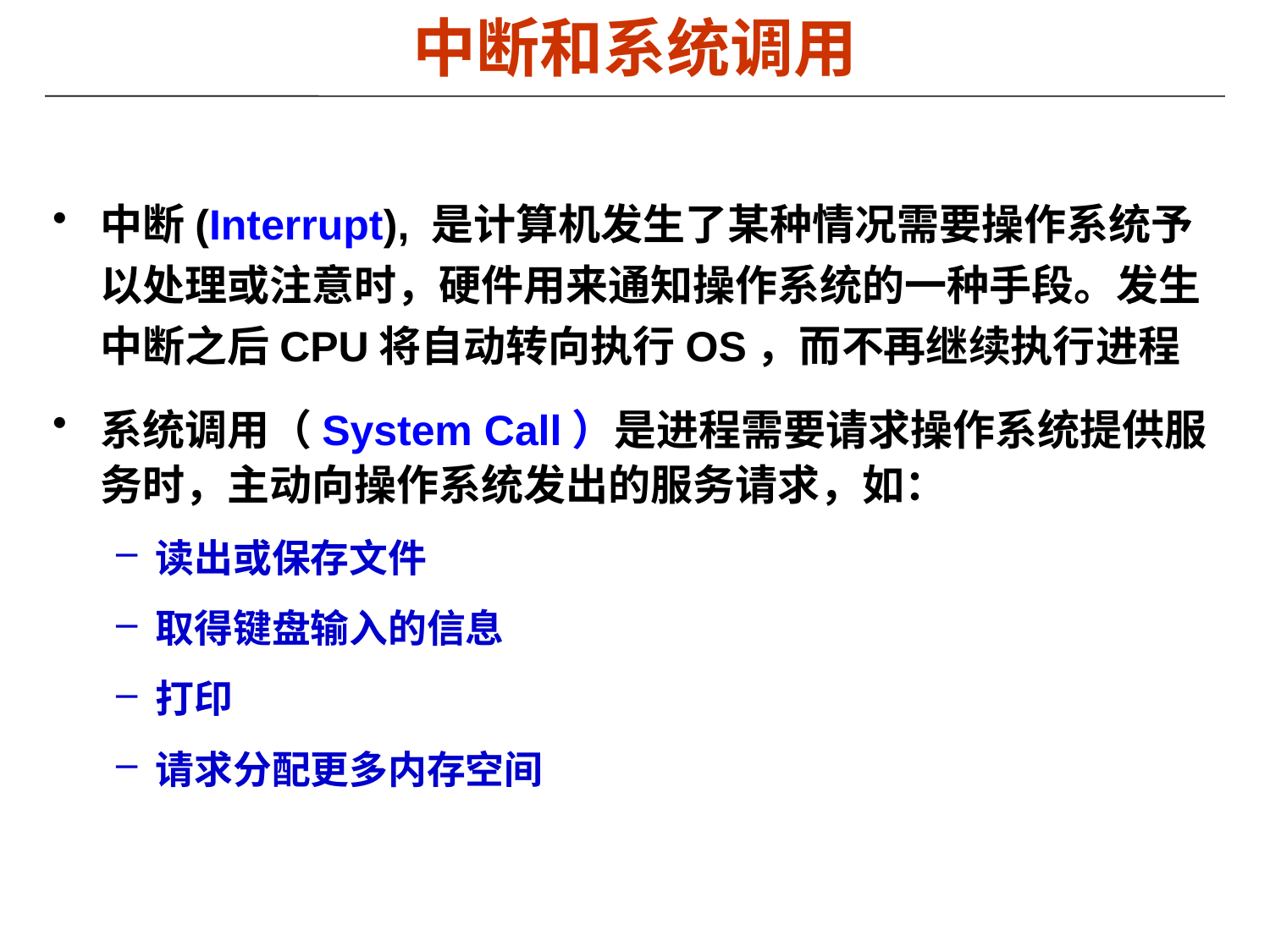

# 中断和系统调用
中断(Interrupt), 是计算机发生了某种情况需要操作系统予以处理或注意时，硬件用来通知操作系统的一种手段。发生中断之后CPU将自动转向执行OS，而不再继续执行进程
系统调用（System Call）是进程需要请求操作系统提供服务时，主动向操作系统发出的服务请求，如：
读出或保存文件
取得键盘输入的信息
打印
请求分配更多内存空间